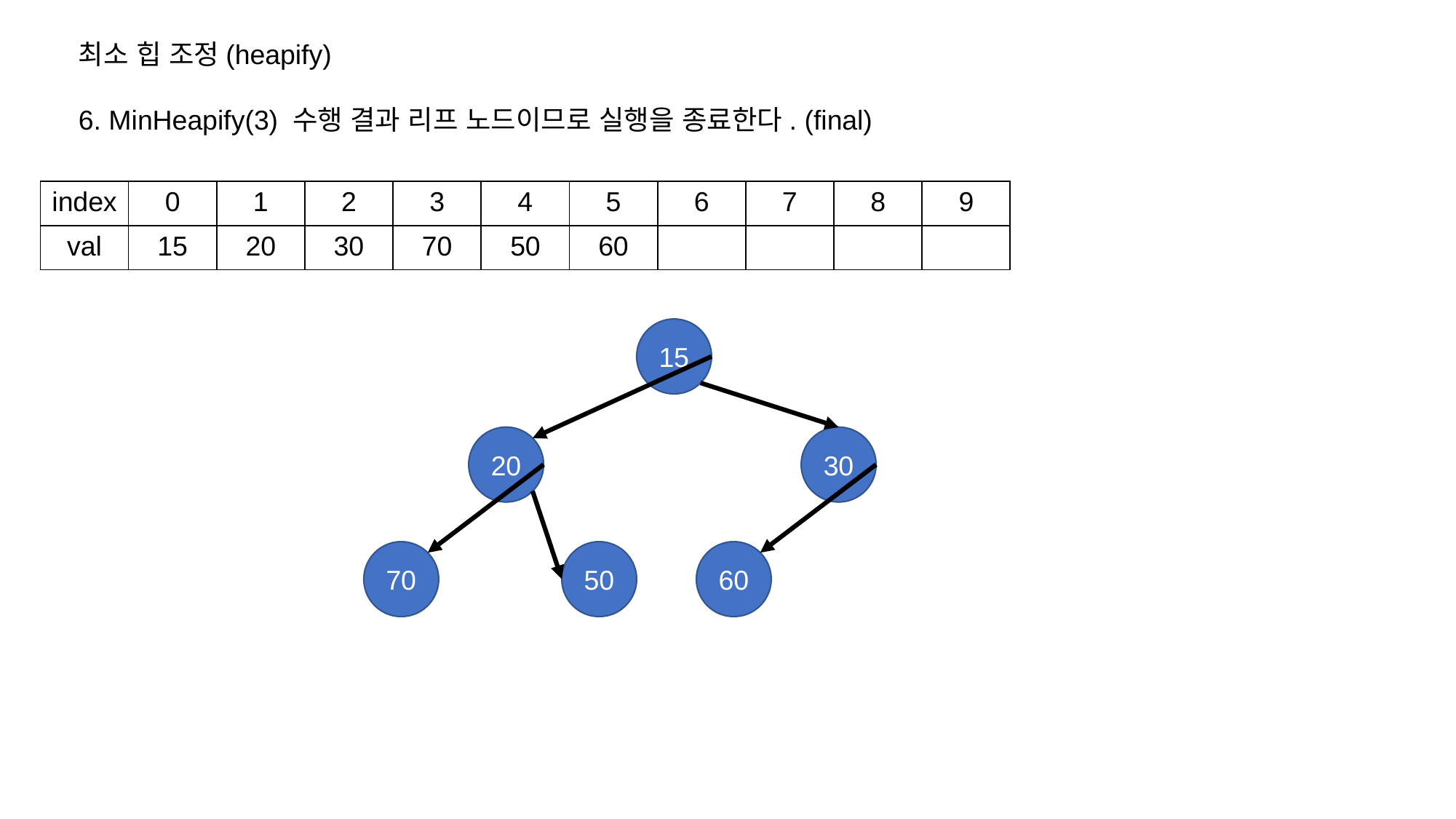

최소 힙 조정(heapify)

6. MinHeapify(3) 수행 결과 리프 노드이므로 실행을 종료한다. (final)
| index | 0 | 1 | 2 | 3 | 4 | 5 | 6 | 7 | 8 | 9 |
| --- | --- | --- | --- | --- | --- | --- | --- | --- | --- | --- |
| val | 15 | 20 | 30 | 70 | 50 | 60 |  |  |  |  |
15
20
30
70
50
60